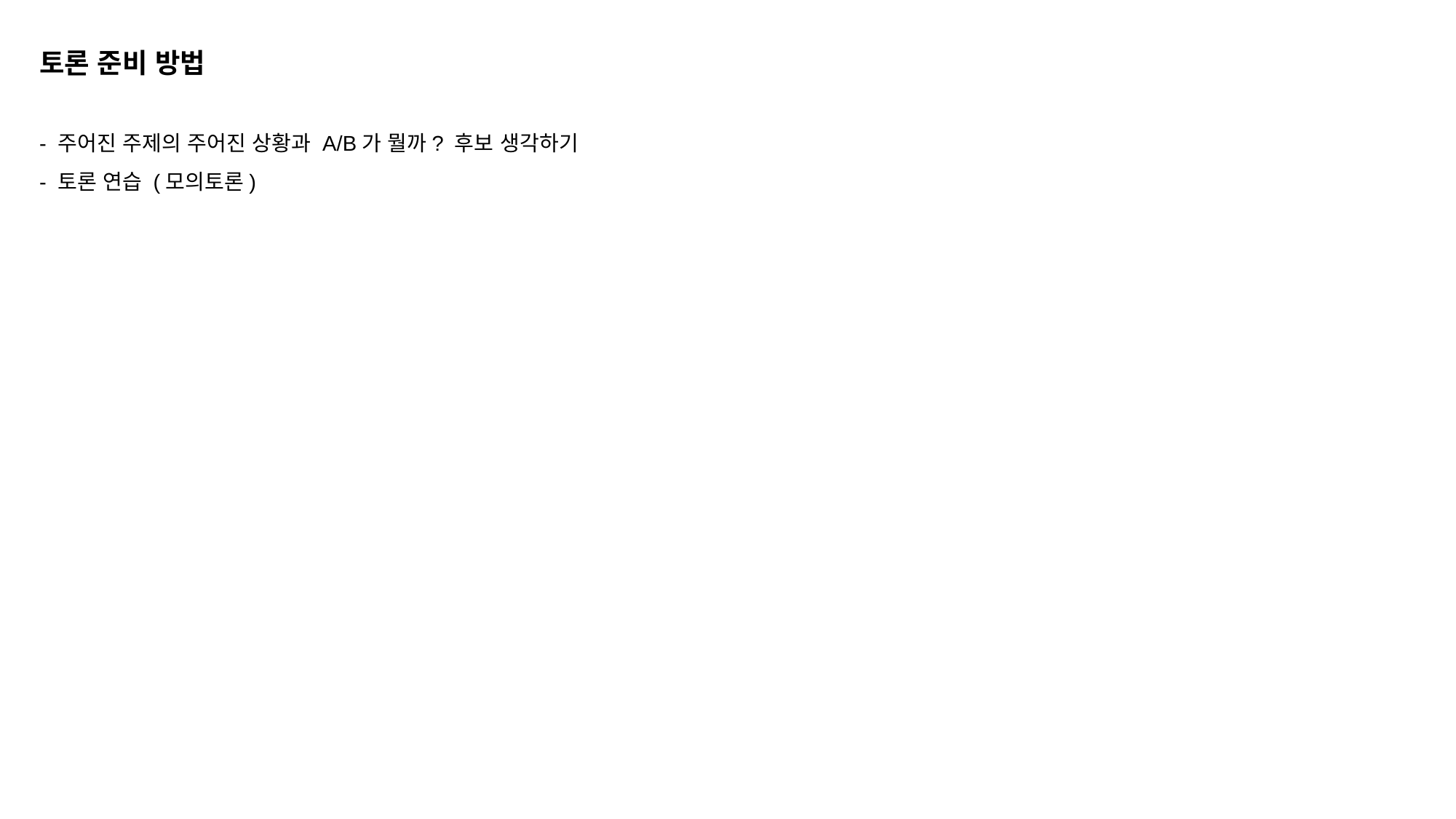

토론 준비 방법

- 주어진 주제의 주어진 상황과 A/B가 뭘까? 후보 생각하기
- 토론 연습 (모의토론)